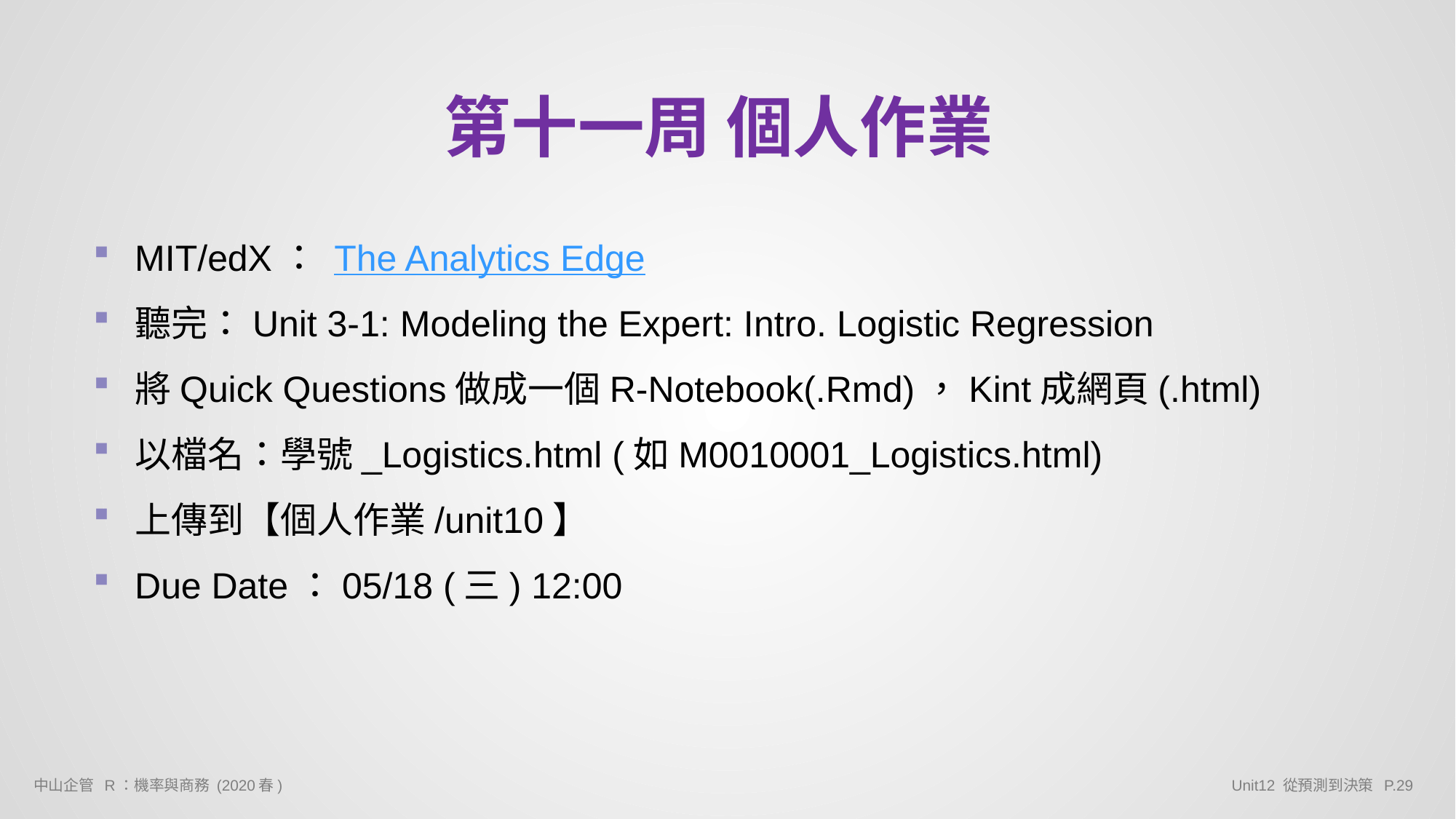

# 第十一周 個人作業
MIT/edX： The Analytics Edge
聽完：Unit 3-1: Modeling the Expert: Intro. Logistic Regression
將Quick Questions做成一個R-Notebook(.Rmd)，Kint成網頁(.html)
以檔名：學號_Logistics.html (如M0010001_Logistics.html)
上傳到【個人作業/unit10】
Due Date：05/18 (三) 12:00